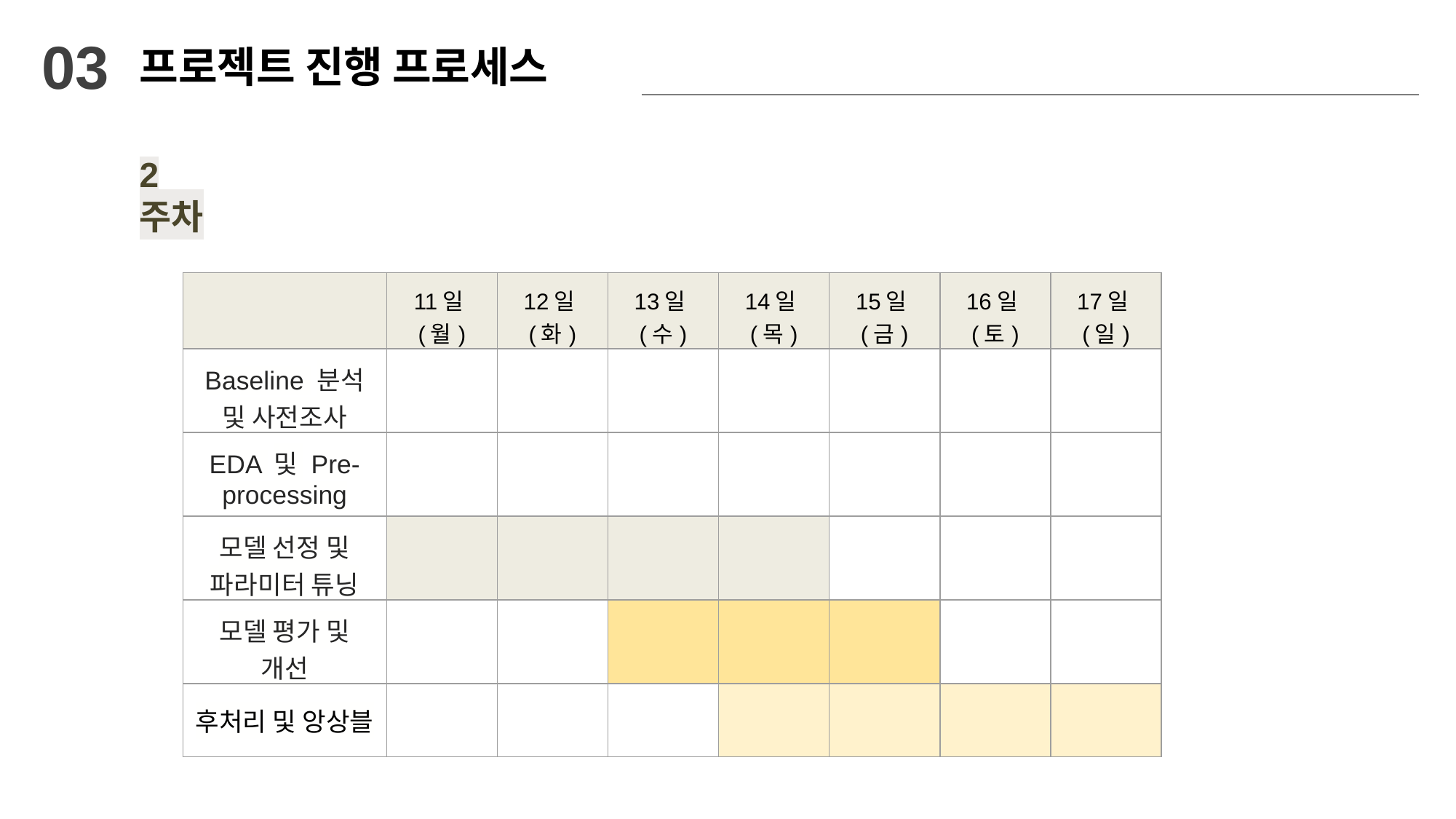

# 03
프로젝트 진행 프로세스

2주차
|  | 11일(월) | 12일(화) | 13일(수) | 14일(목) | 15일(금) | 16일(토) | 17일(일) |
| --- | --- | --- | --- | --- | --- | --- | --- |
| Baseline 분석 및 사전조사 |  |  |  |  |  |  |  |
| EDA 및 Pre-processing |  |  |  |  |  |  |  |
| 모델 선정 및 파라미터 튜닝 |  |  |  |  |  |  |  |
| 모델 평가 및 개선 |  |  |  |  |  |  |  |
| 후처리 및 앙상블 |  |  |  |  |  |  |  |